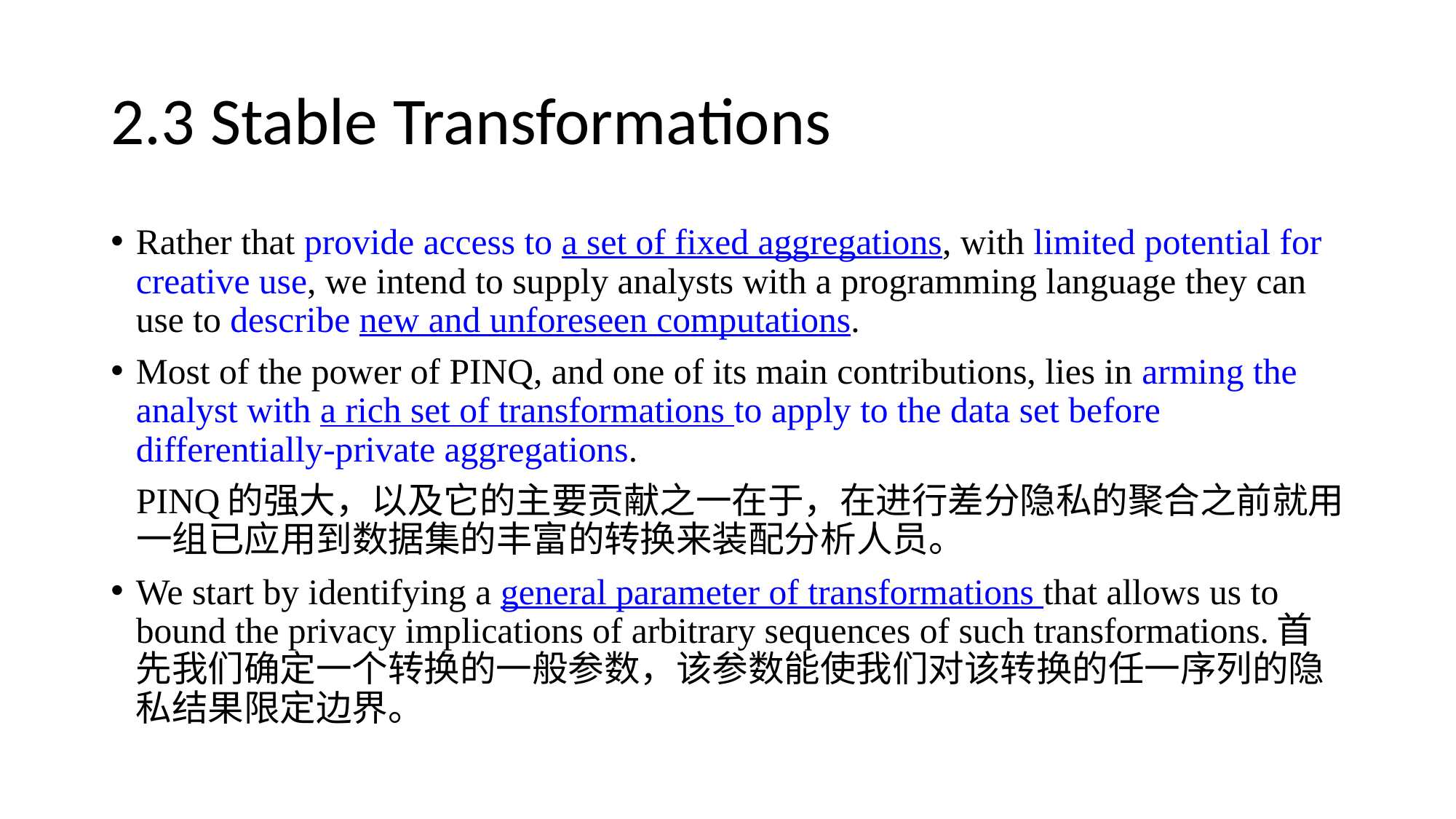

# 2.3 Stable Transformations
Rather that provide access to a set of fixed aggregations, with limited potential for creative use, we intend to supply analysts with a programming language they can use to describe new and unforeseen computations.
Most of the power of PINQ, and one of its main contributions, lies in arming the analyst with a rich set of transformations to apply to the data set before differentially-private aggregations.
PINQ的强大，以及它的主要贡献之一在于，在进行差分隐私的聚合之前就用一组已应用到数据集的丰富的转换来装配分析人员。
We start by identifying a general parameter of transformations that allows us to bound the privacy implications of arbitrary sequences of such transformations.首先我们确定一个转换的一般参数，该参数能使我们对该转换的任一序列的隐私结果限定边界。